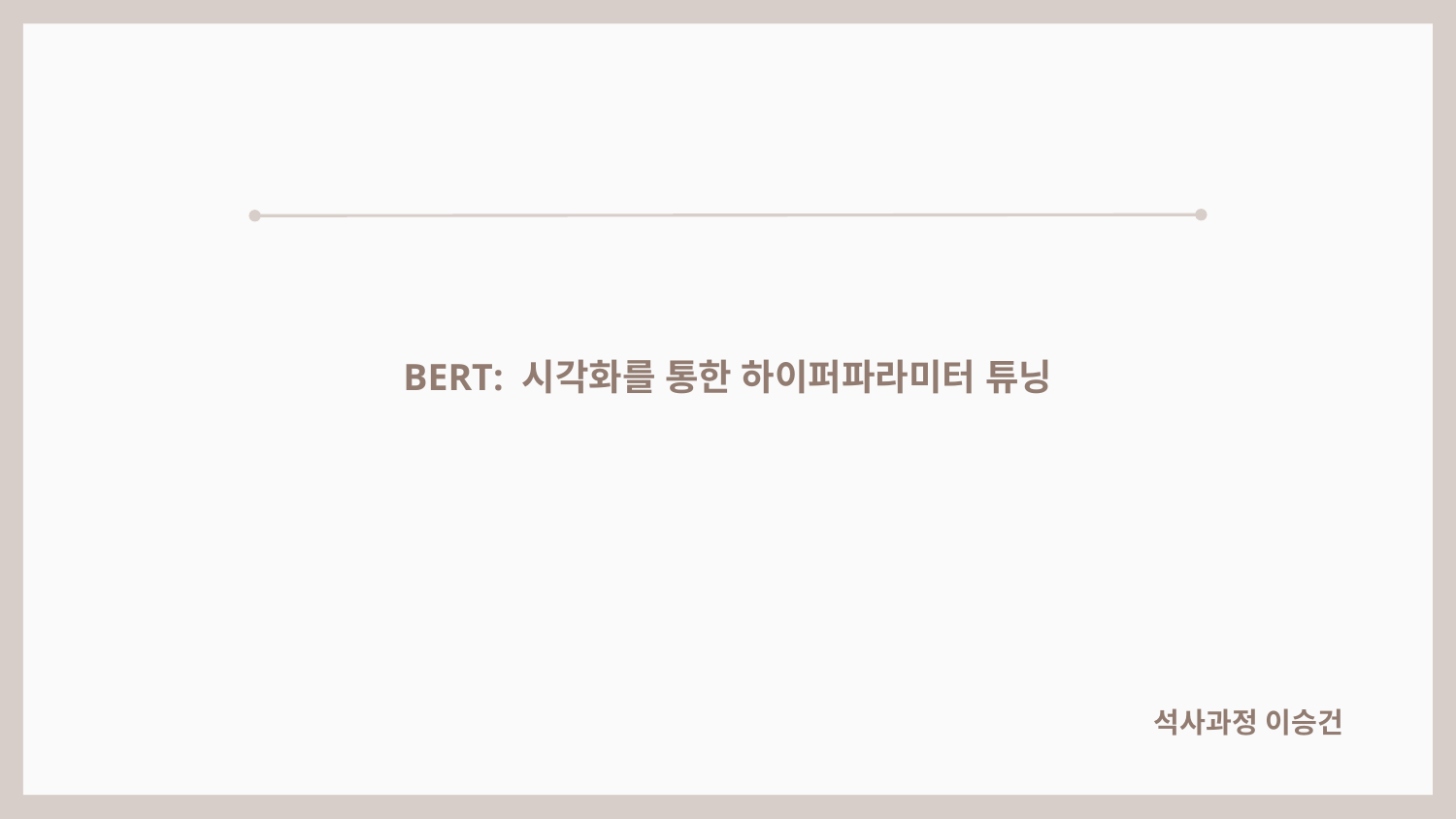

BERT: 시각화를 통한 하이퍼파라미터 튜닝
석사과정 이승건